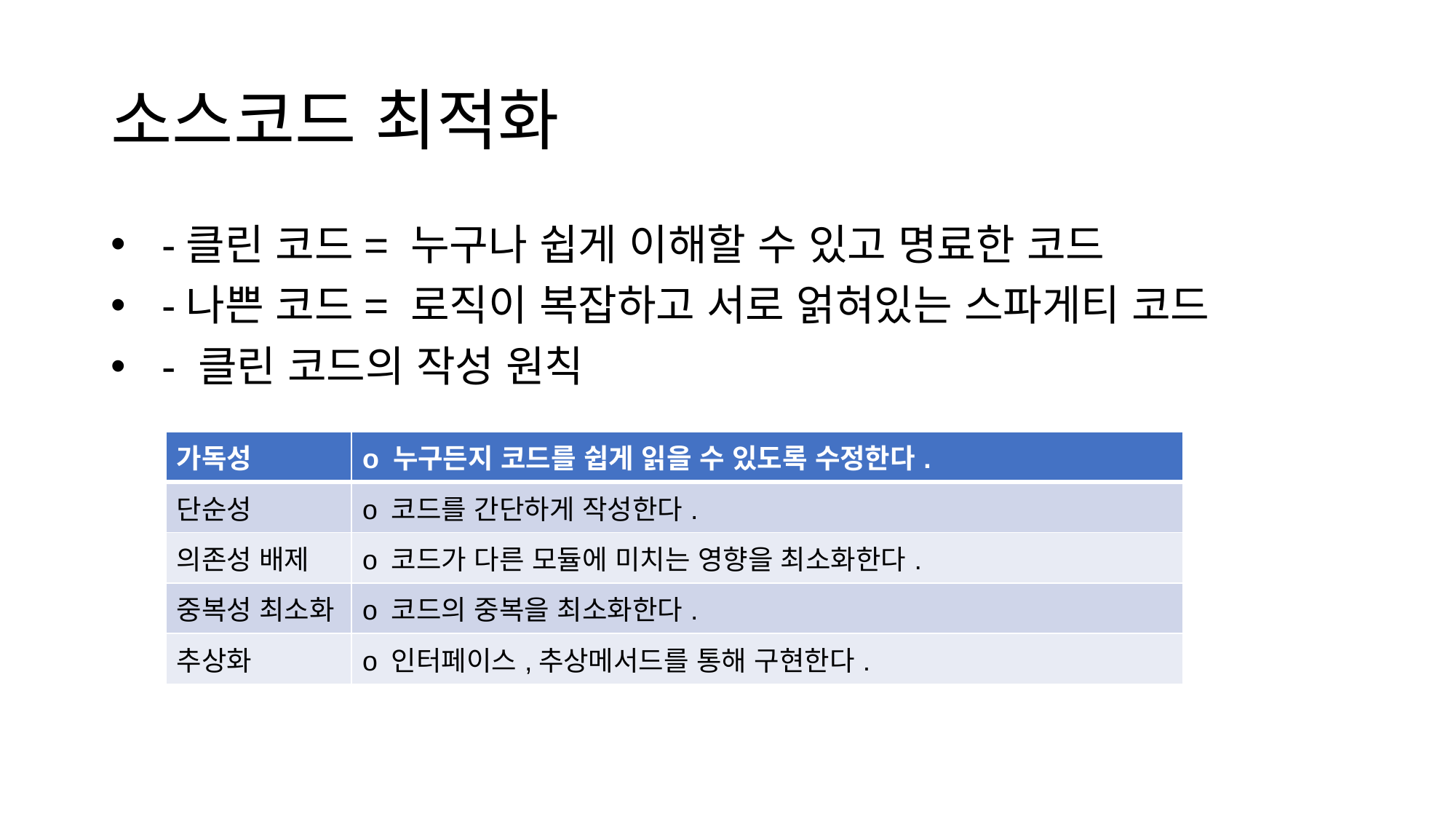

# 소스코드 최적화
  -클린 코드= 누구나 쉽게 이해할 수 있고 명료한 코드
  -나쁜 코드= 로직이 복잡하고 서로 얽혀있는 스파게티 코드
  - 클린 코드의 작성 원칙

| 가독성 | o 누구든지 코드를 쉽게 읽을 수 있도록 수정한다. |
| --- | --- |
| 단순성 | o 코드를 간단하게 작성한다. |
| 의존성 배제 | o 코드가 다른 모듈에 미치는 영향을 최소화한다. |
| 중복성 최소화 | o 코드의 중복을 최소화한다. |
| 추상화 | o 인터페이스,추상메서드를 통해 구현한다. |